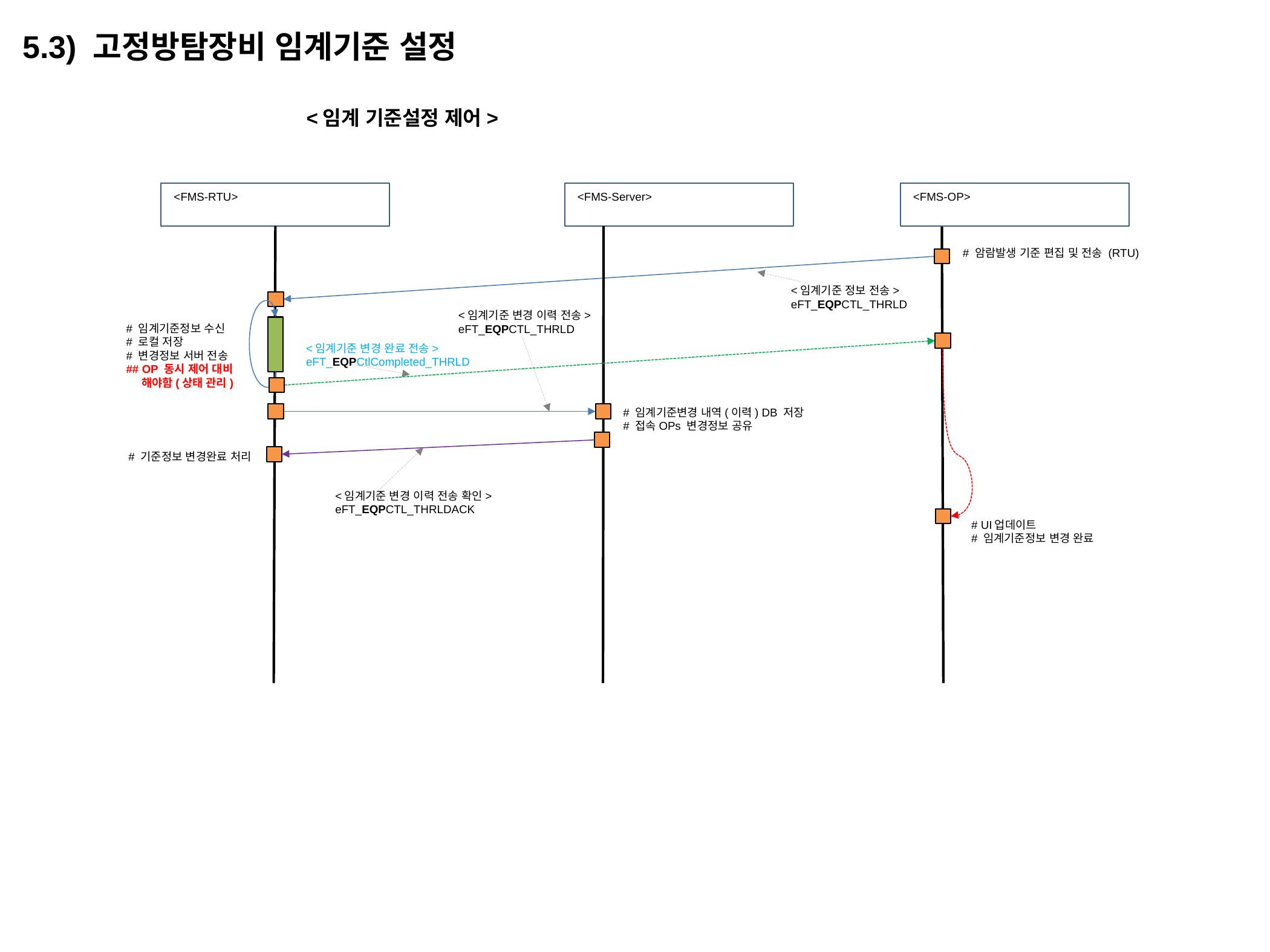

5.3) 고정방탐장비 임계기준 설정
<임계 기준설정 제어>
<FMS-RTU>
<FMS-Server>
<FMS-OP>
# 암람발생 기준 편집 및 전송 (RTU)

<임계기준 정보 전송>
eFT_EQPCTL_THRLD

<임계기준 변경 이력 전송>
eFT_EQPCTL_THRLD
# 임계기준정보 수신
# 로컬 저장
# 변경정보 서버 전송
## OP 동시 제어 대비
    해야함(상태 관리)

<임계기준 변경 완료 전송>
eFT_EQPCtlCompleted_THRLD

# 임계기준변경 내역(이력) DB 저장
# 접속OPs 변경정보 공유

# 기준정보 변경완료 처리

<임계기준 변경 이력 전송 확인>
eFT_EQPCTL_THRLDACK

# UI업데이트
# 임계기준정보 변경 완료